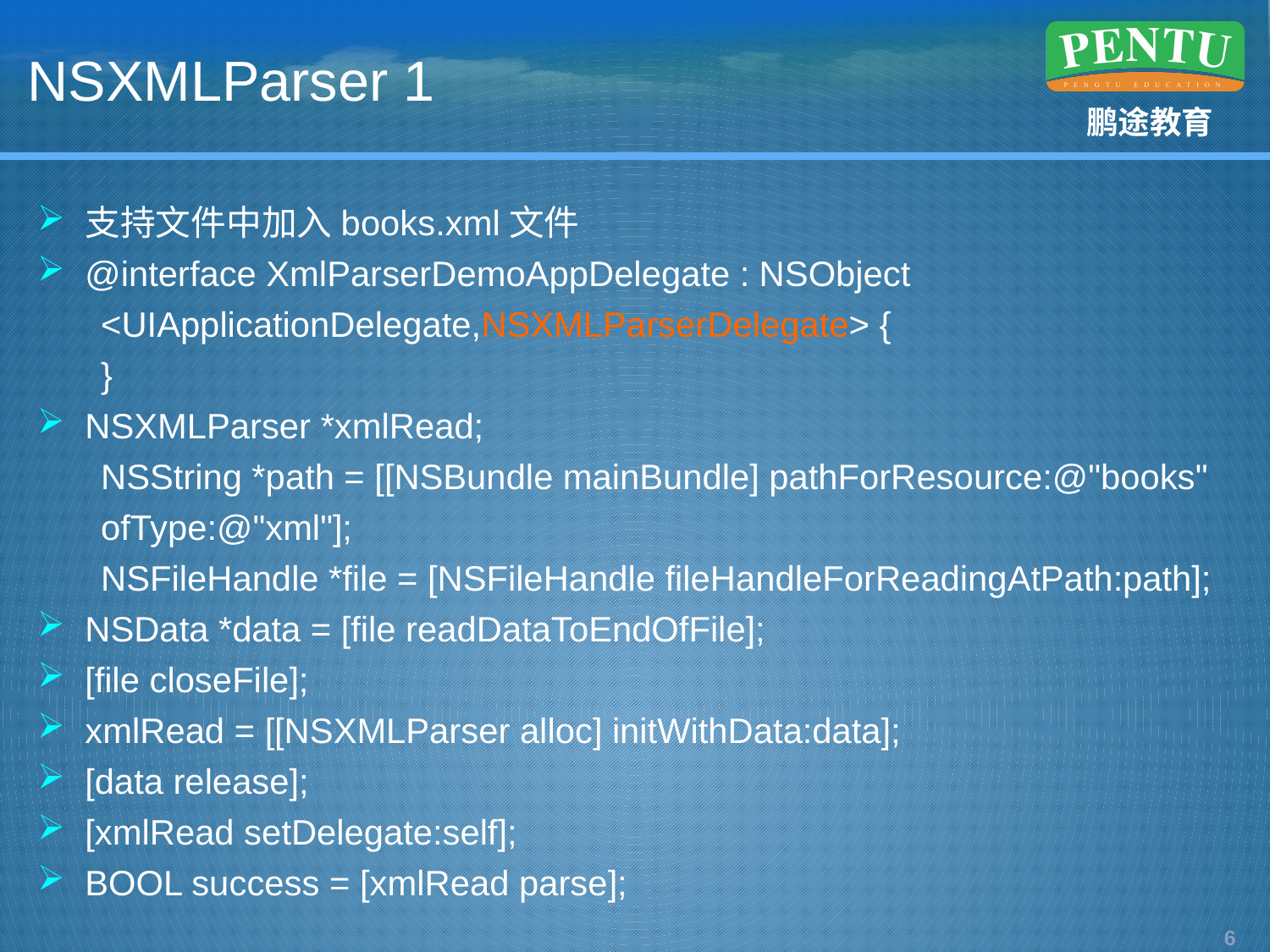

# NSXMLParser 1
支持文件中加入books.xml文件
@interface XmlParserDemoAppDelegate : NSObject
<UIApplicationDelegate,NSXMLParserDelegate> {
}
NSXMLParser *xmlRead;
NSString *path = [[NSBundle mainBundle] pathForResource:@"books" ofType:@"xml"];
NSFileHandle *file = [NSFileHandle fileHandleForReadingAtPath:path];
NSData *data = [file readDataToEndOfFile];
[file closeFile];
xmlRead = [[NSXMLParser alloc] initWithData:data];
[data release];
[xmlRead setDelegate:self];
BOOL success = [xmlRead parse];
6